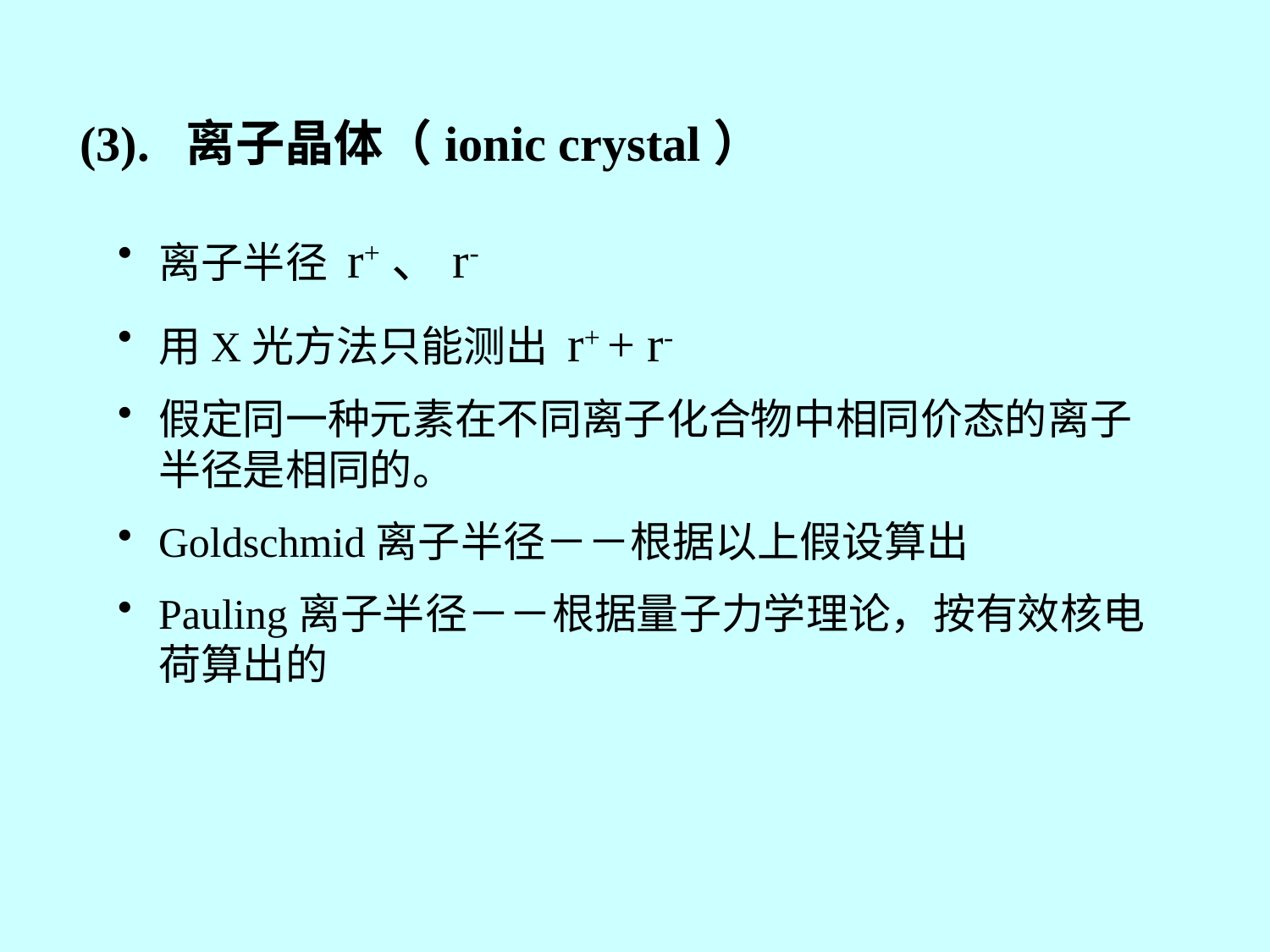

(3).  离子晶体（ionic crystal）
离子半径 r+、r-
用X光方法只能测出 r+ + r-
假定同一种元素在不同离子化合物中相同价态的离子半径是相同的。
Goldschmid离子半径－－根据以上假设算出
Pauling离子半径－－根据量子力学理论，按有效核电荷算出的